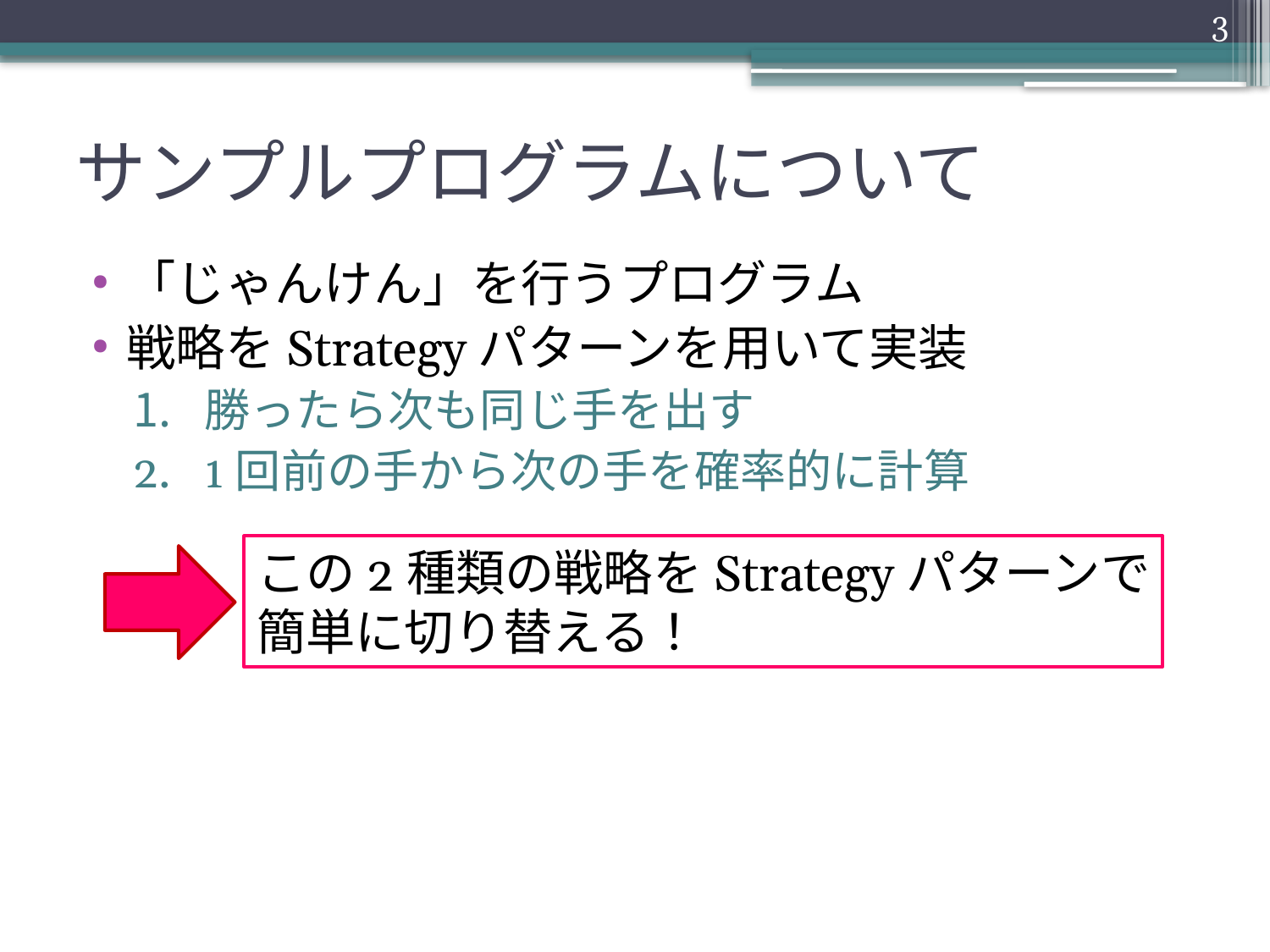

3
# サンプルプログラムについて
「じゃんけん」を行うプログラム
戦略をStrategyパターンを用いて実装
勝ったら次も同じ手を出す
1回前の手から次の手を確率的に計算
この2種類の戦略をStrategyパターンで
簡単に切り替える！